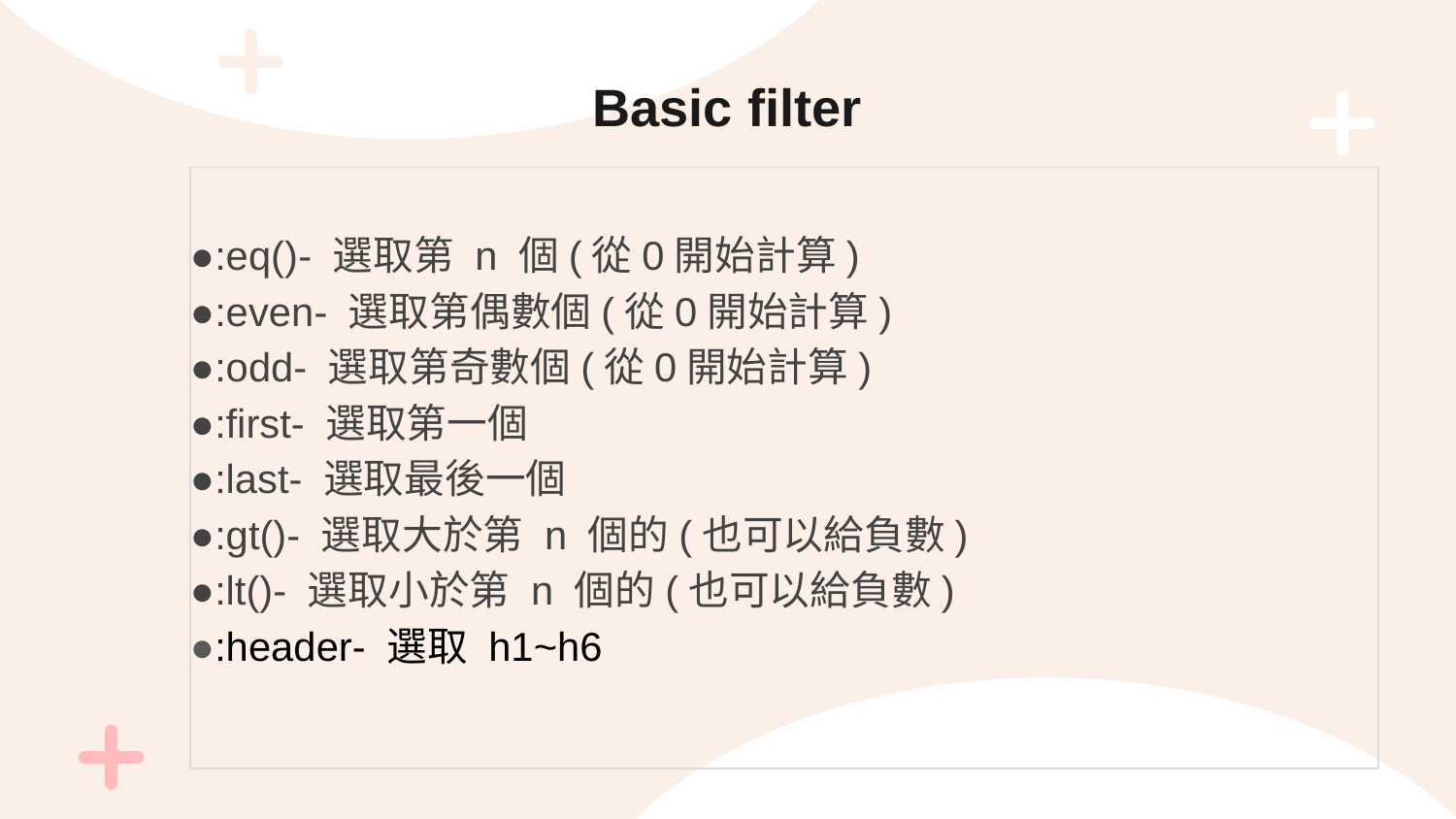

# Basic filter
●:eq()- 選取第 n 個(從0開始計算)
●:even- 選取第偶數個(從0開始計算)
●:odd- 選取第奇數個(從0開始計算)
●:first- 選取第一個
●:last- 選取最後一個
●:gt()- 選取大於第 n 個的(也可以給負數)
●:lt()- 選取小於第 n 個的(也可以給負數)
●:header- 選取 h1~h6